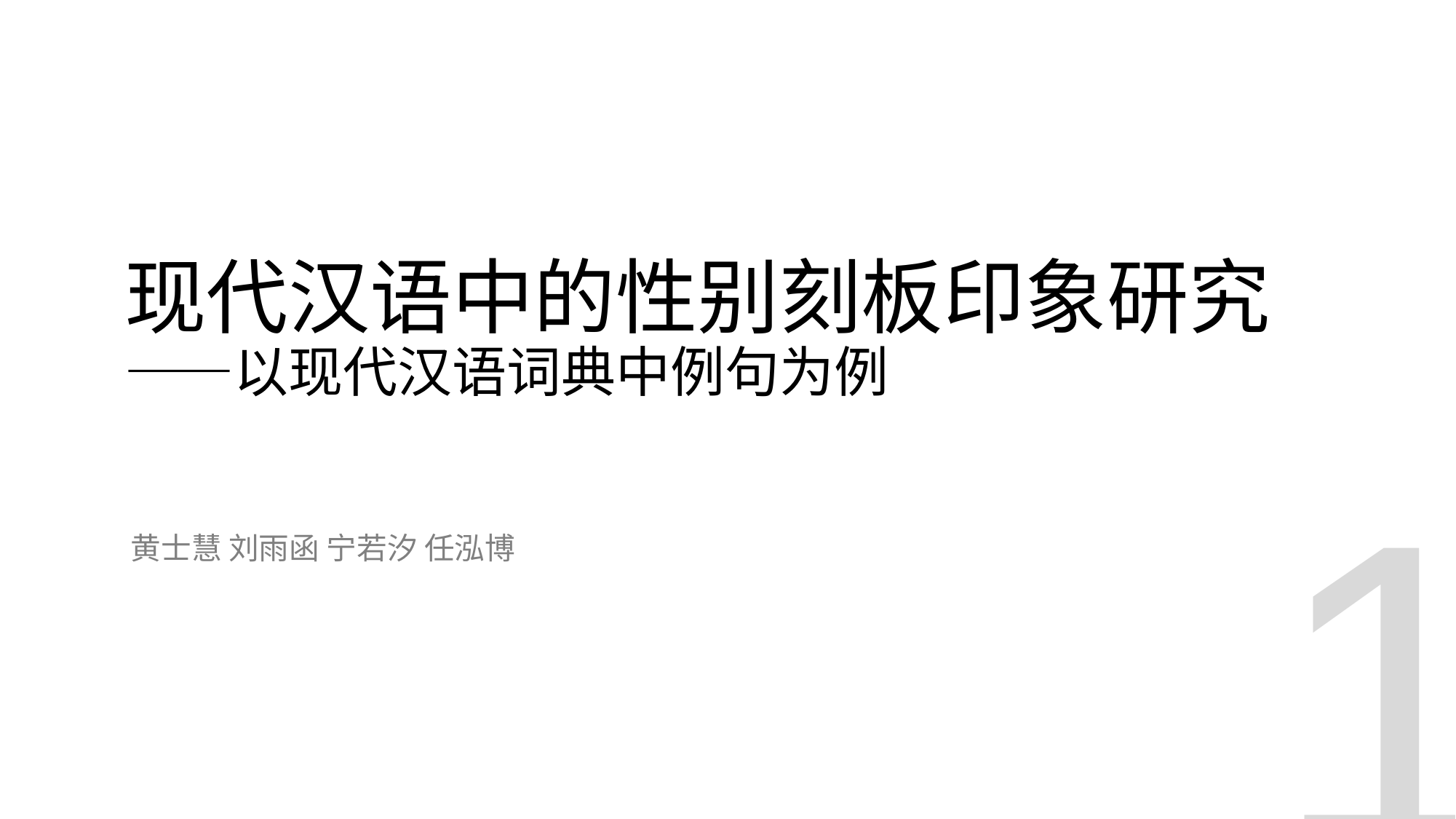

# 现代汉语中的性别刻板印象研究 ——以现代汉语词典中例句为例
黄士慧 刘雨函 宁若汐 任泓博
1